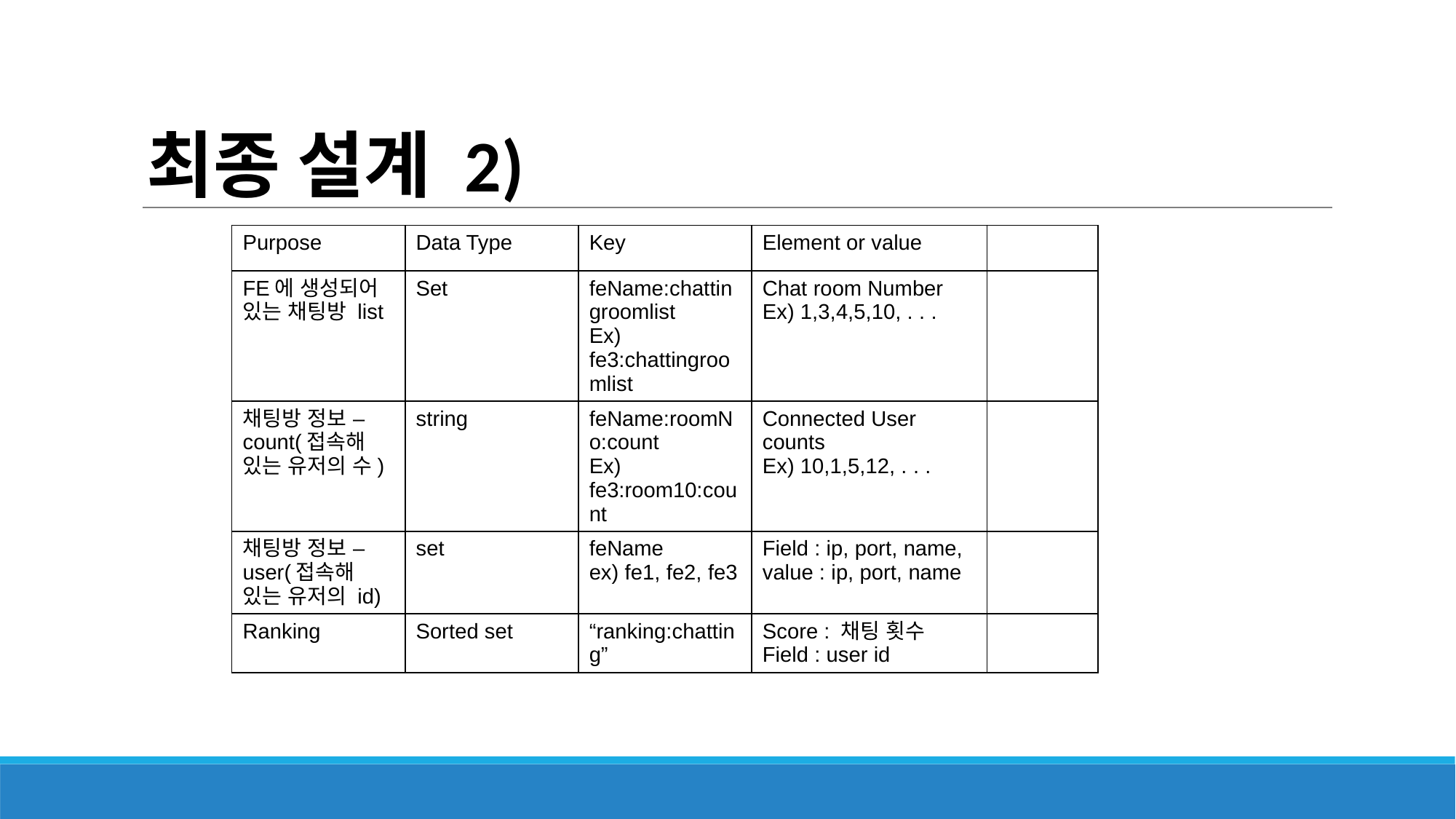

최종 설계 2)
| Purpose | Data Type | Key | Element or value |  |
| --- | --- | --- | --- | --- |
| FE에 생성되어 있는 채팅방 list | Set | feName:chattingroomlist Ex) fe3:chattingroomlist | Chat room Number Ex) 1,3,4,5,10, . . . |  |
| 채팅방 정보 – count(접속해 있는 유저의 수) | string | feName:roomNo:count Ex) fe3:room10:count | Connected User counts Ex) 10,1,5,12, . . . |  |
| 채팅방 정보 – user(접속해 있는 유저의 id) | set | feName ex) fe1, fe2, fe3 | Field : ip, port, name, value : ip, port, name |  |
| Ranking | Sorted set | “ranking:chatting” | Score : 채팅 횟수 Field : user id |  |